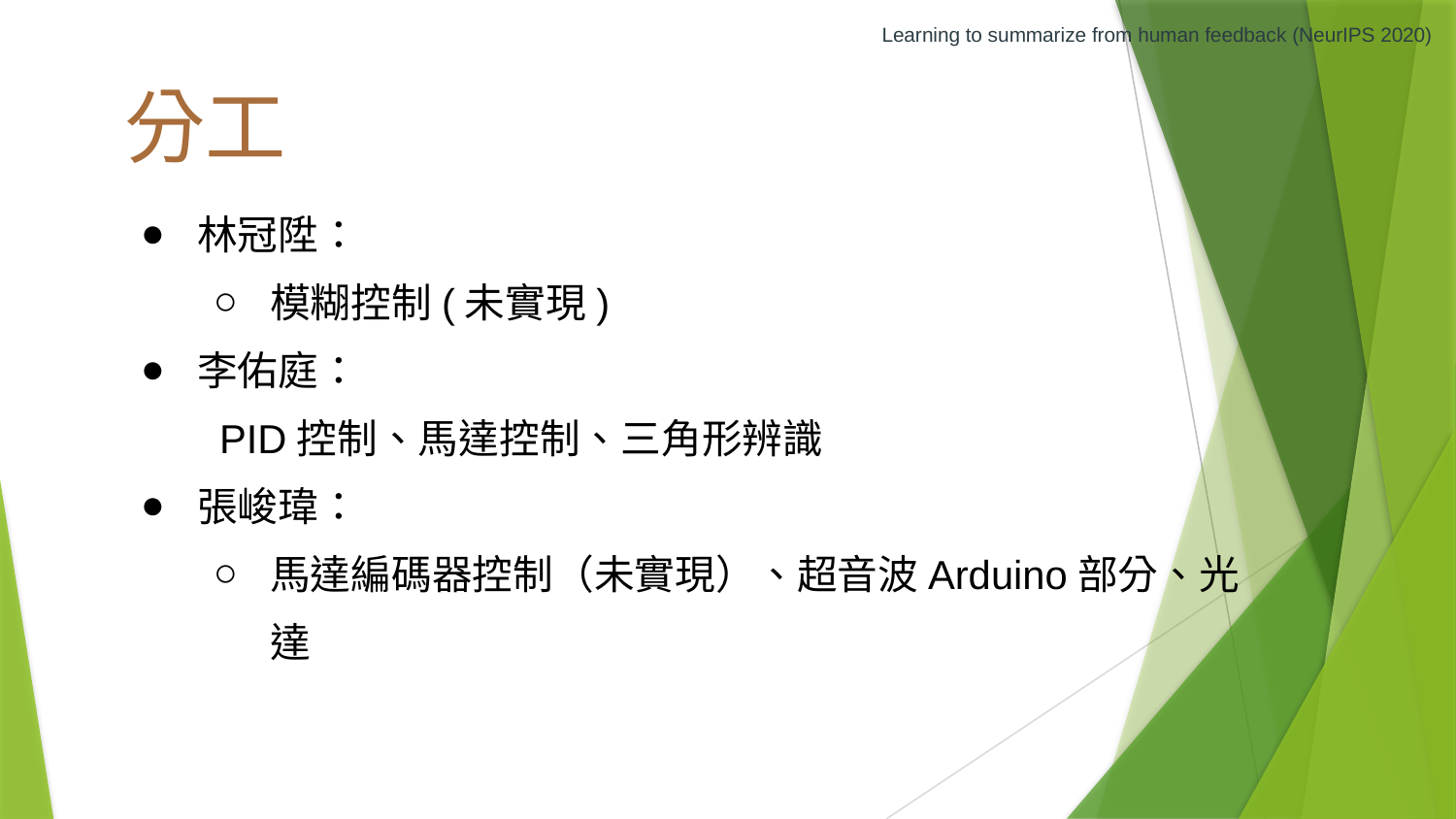

Learning to summarize from human feedback (NeurIPS 2020)
分工
林冠陞：
模糊控制(未實現)
李佑庭：
  PID控制、馬達控制、三角形辨識
張峻瑋：
馬達編碼器控制（未實現）、超音波Arduino部分、光達